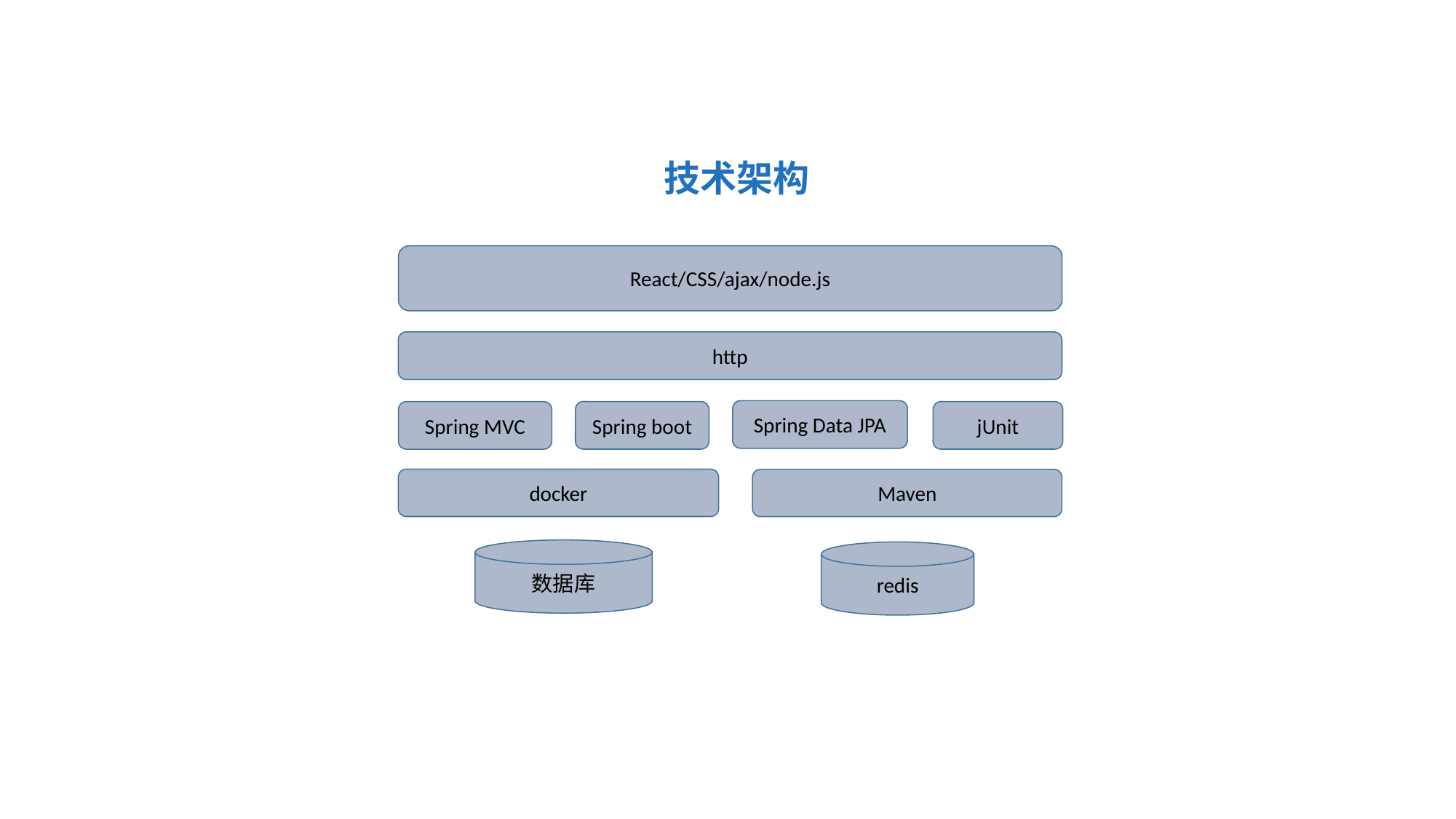

技术架构
React/CSS/ajax/node.js
http
Spring Data JPA
Spring boot
jUnit
Spring MVC
docker
Maven
数据库
redis